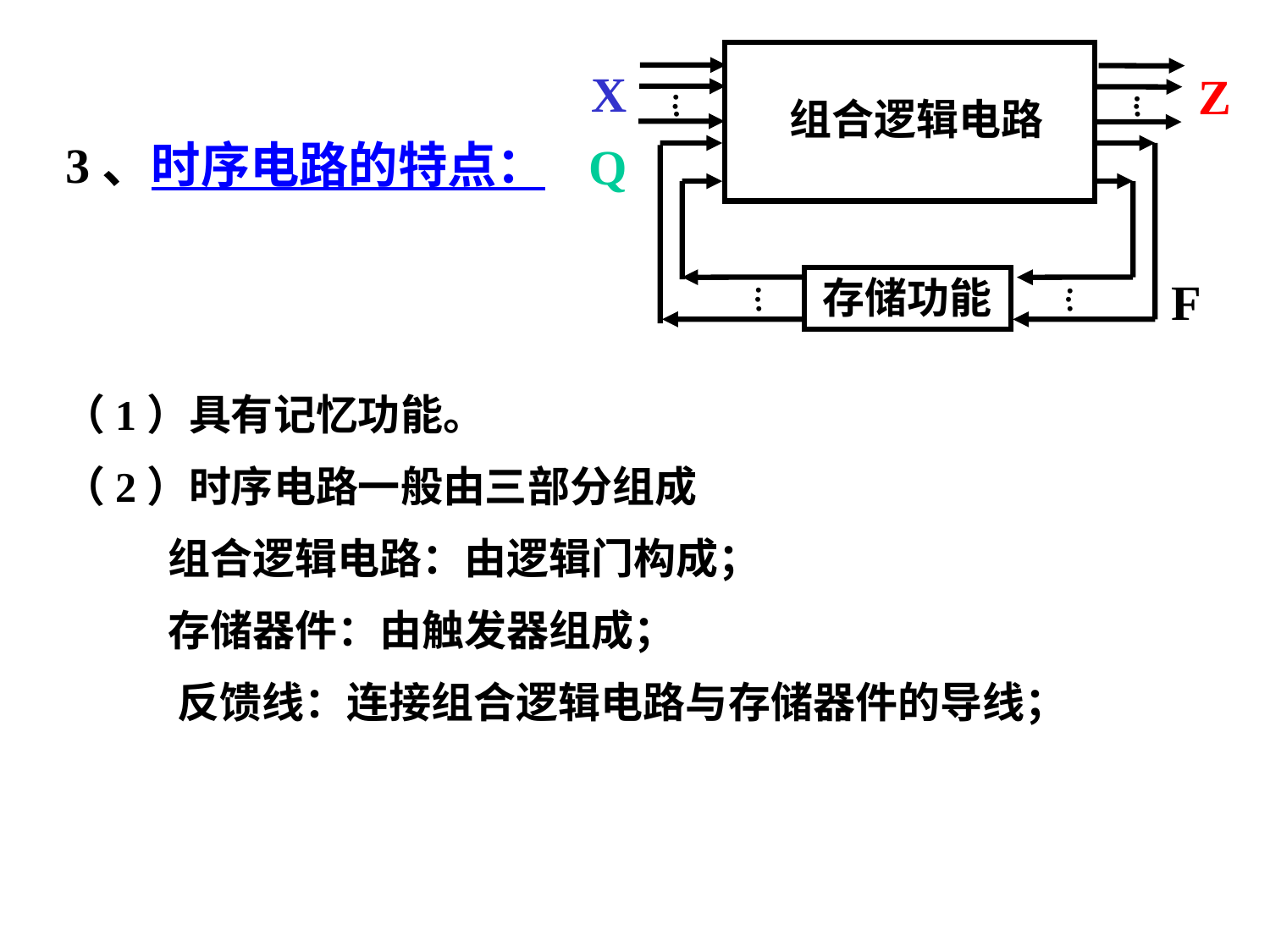

.
.
X
Z
.
.

.
.

组合逻辑电路

Q

.
.
.
.
.
.
F
存储功能

3、时序电路的特点：
（1）具有记忆功能。
（2）时序电路一般由三部分组成
          组合逻辑电路：由逻辑门构成；
          存储器件：由触发器组成；
           反馈线：连接组合逻辑电路与存储器件的导线；